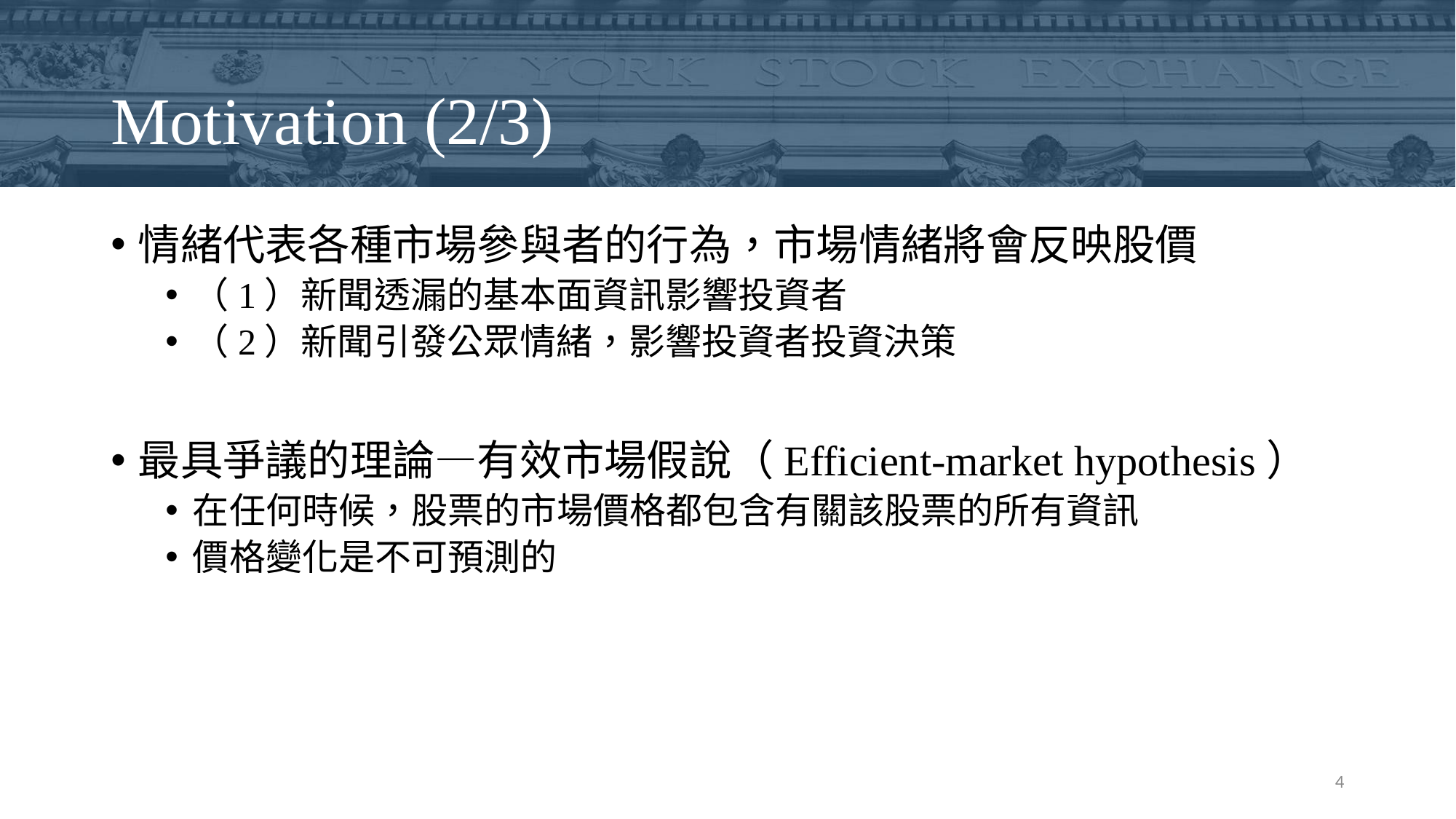

# Motivation (2/3)
情緒代表各種市場參與者的行為，市場情緒將會反映股價
（1）新聞透漏的基本面資訊影響投資者
（2）新聞引發公眾情緒，影響投資者投資決策

最具爭議的理論—有效市場假說（Efficient-market hypothesis）
在任何時候，股票的市場價格都包含有關該股票的所有資訊
價格變化是不可預測的

4